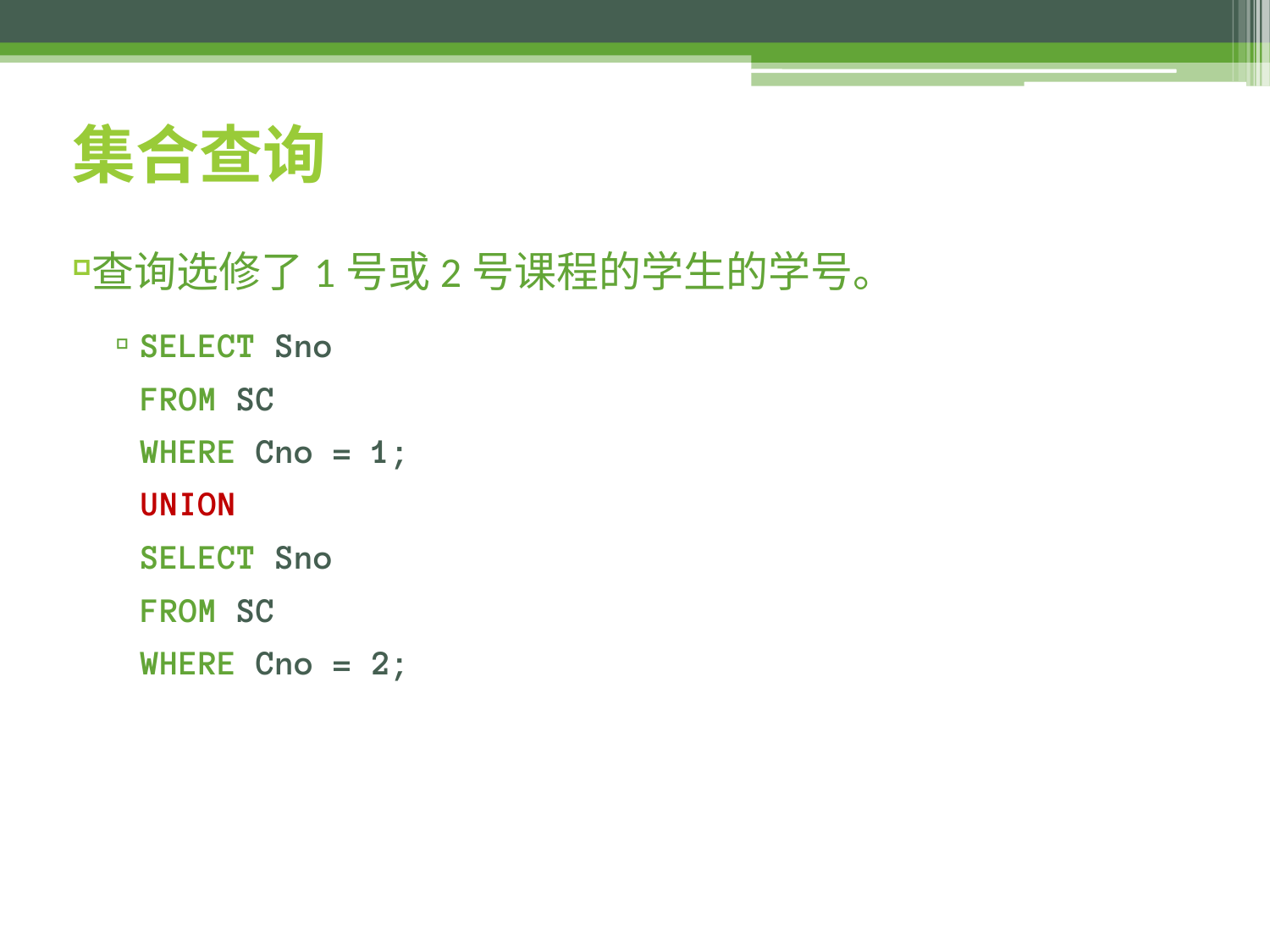

# 集合查询
查询选修了1号或2号课程的学生的学号。
SELECT Sno
FROM SC
WHERE Cno = 1;
UNION
SELECT Sno
FROM SC
WHERE Cno = 2;